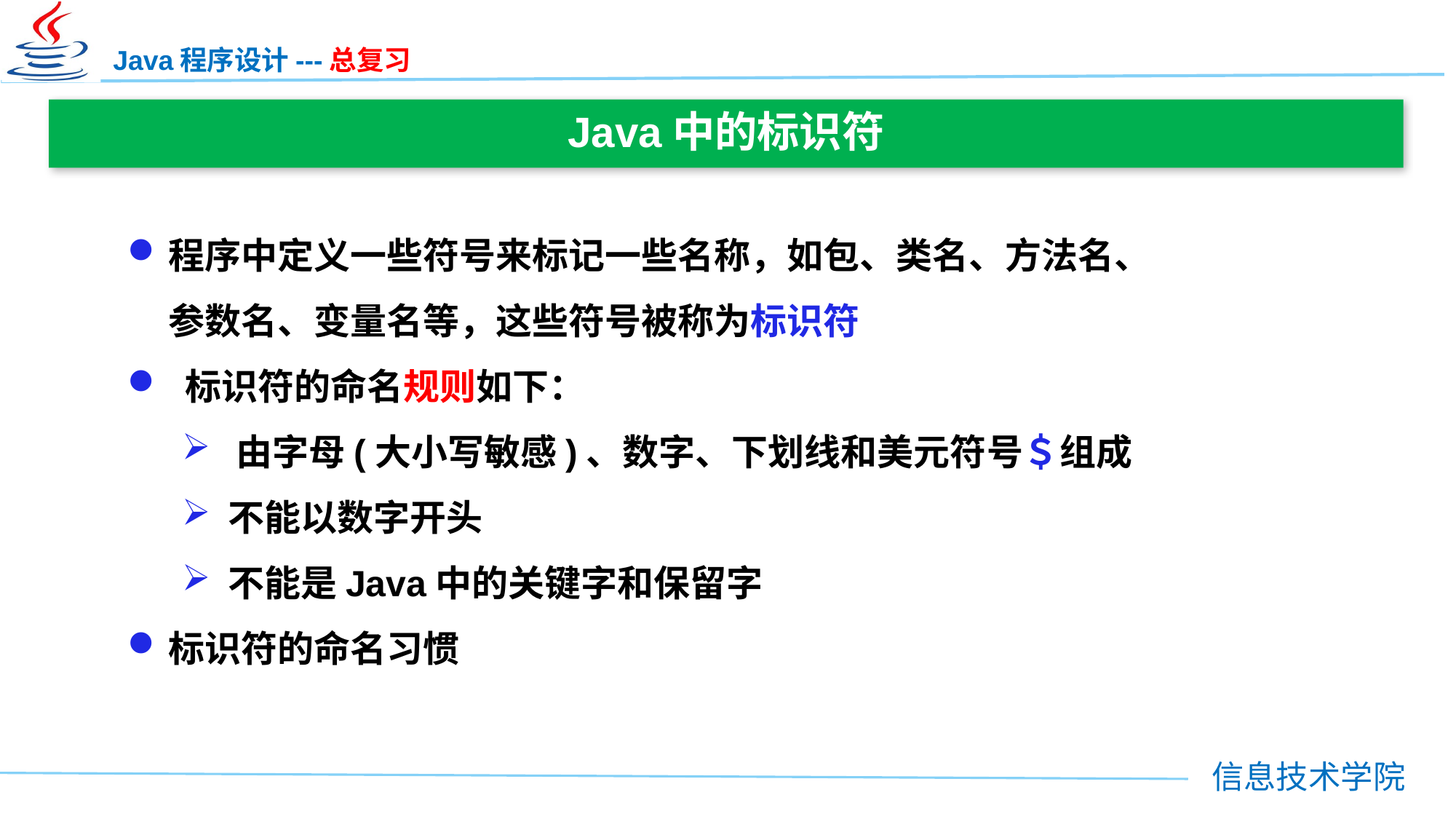

Java中的标识符
程序中定义一些符号来标记一些名称，如包、类名、方法名、参数名、变量名等，这些符号被称为标识符
 标识符的命名规则如下：
  由字母(大小写敏感)、数字、下划线和美元符号＄组成
 不能以数字开头
 不能是Java中的关键字和保留字
标识符的命名习惯